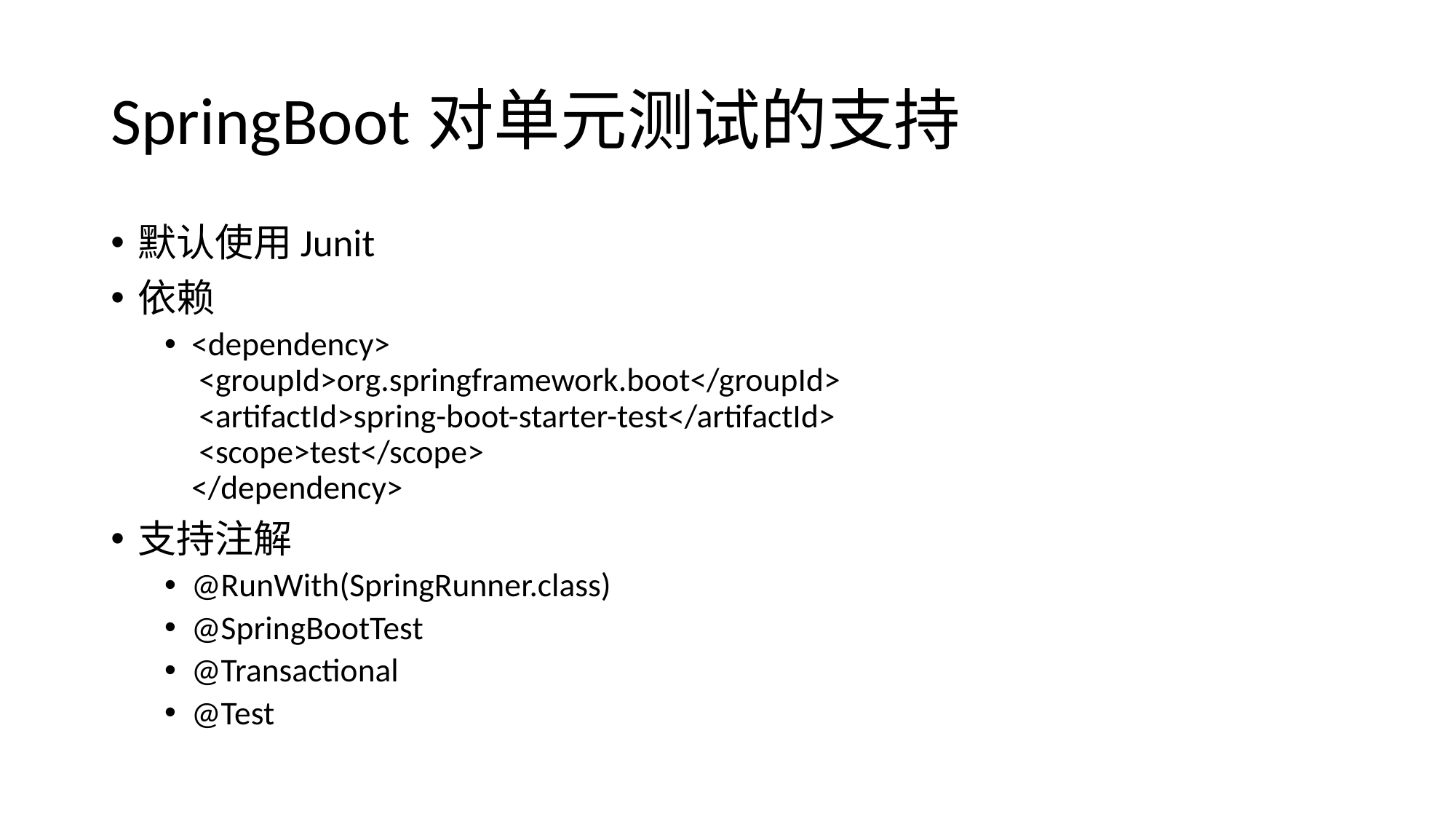

# SpringBoot对单元测试的支持
默认使用Junit
依赖
<dependency>
 <groupId>org.springframework.boot</groupId>
 <artifactId>spring-boot-starter-test</artifactId>
 <scope>test</scope>
</dependency>
支持注解
@RunWith(SpringRunner.class)
@SpringBootTest
@Transactional
@Test